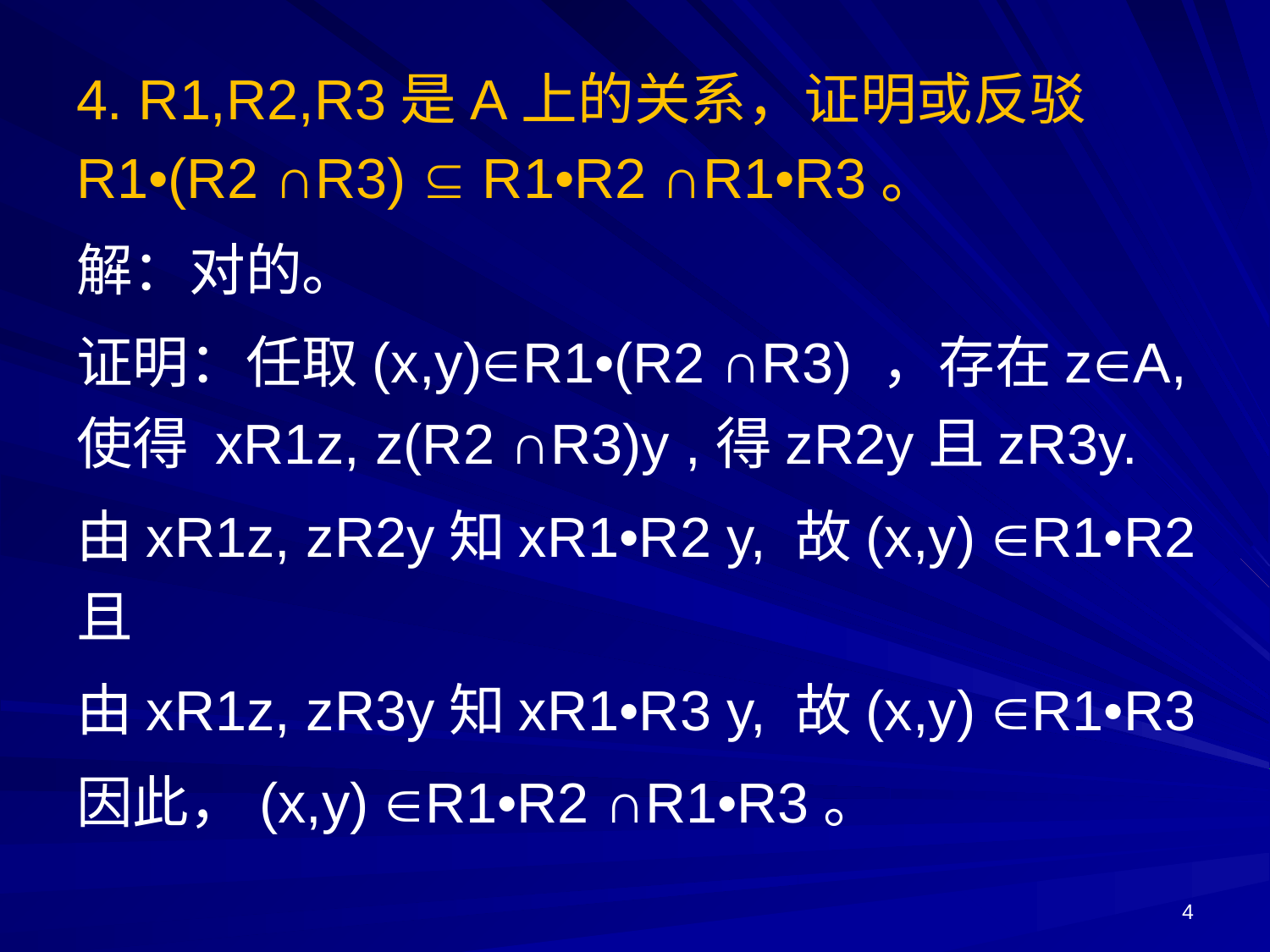

4. R1,R2,R3是A上的关系，证明或反驳
R1•(R2 ∩R3) ⊆ R1•R2 ∩R1•R3。
解：对的。
证明：任取(x,y)∈R1•(R2 ∩R3) ，存在z∈A,使得 xR1z, z(R2 ∩R3)y ,得zR2y且zR3y.
由xR1z, zR2y知xR1•R2 y, 故(x,y) ∈R1•R2 且
由xR1z, zR3y知xR1•R3 y, 故(x,y) ∈R1•R3
因此，(x,y) ∈R1•R2 ∩R1•R3。

4